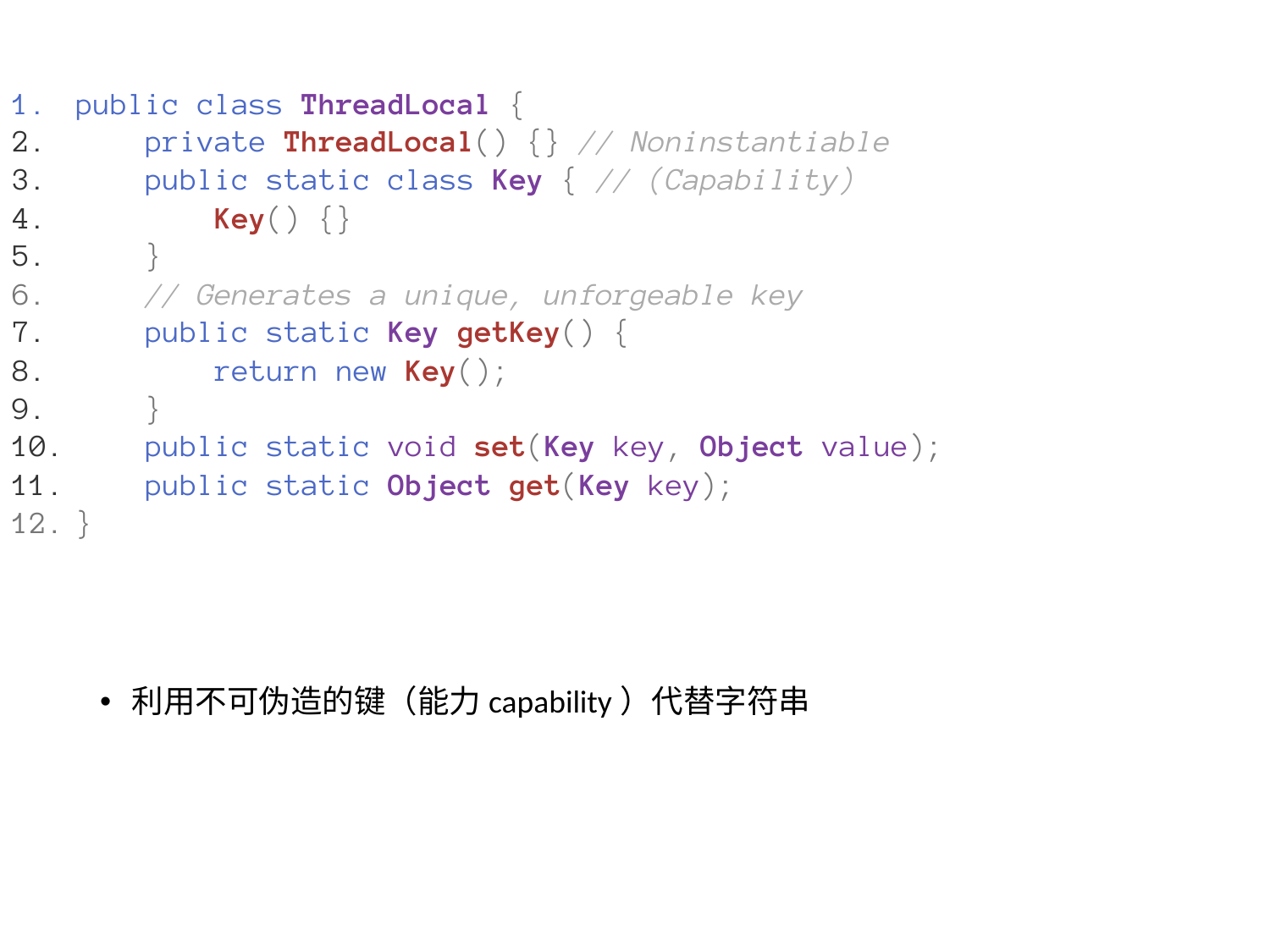

public class ThreadLocal {
    private ThreadLocal() {} // Noninstantiable
    public static class Key { // (Capability)
        Key() {}
    }
    // Generates a unique, unforgeable key
    public static Key getKey() {
        return new Key();
    }
    public static void set(Key key, Object value);
    public static Object get(Key key);
}
利用不可伪造的键（能力capability）代替字符串